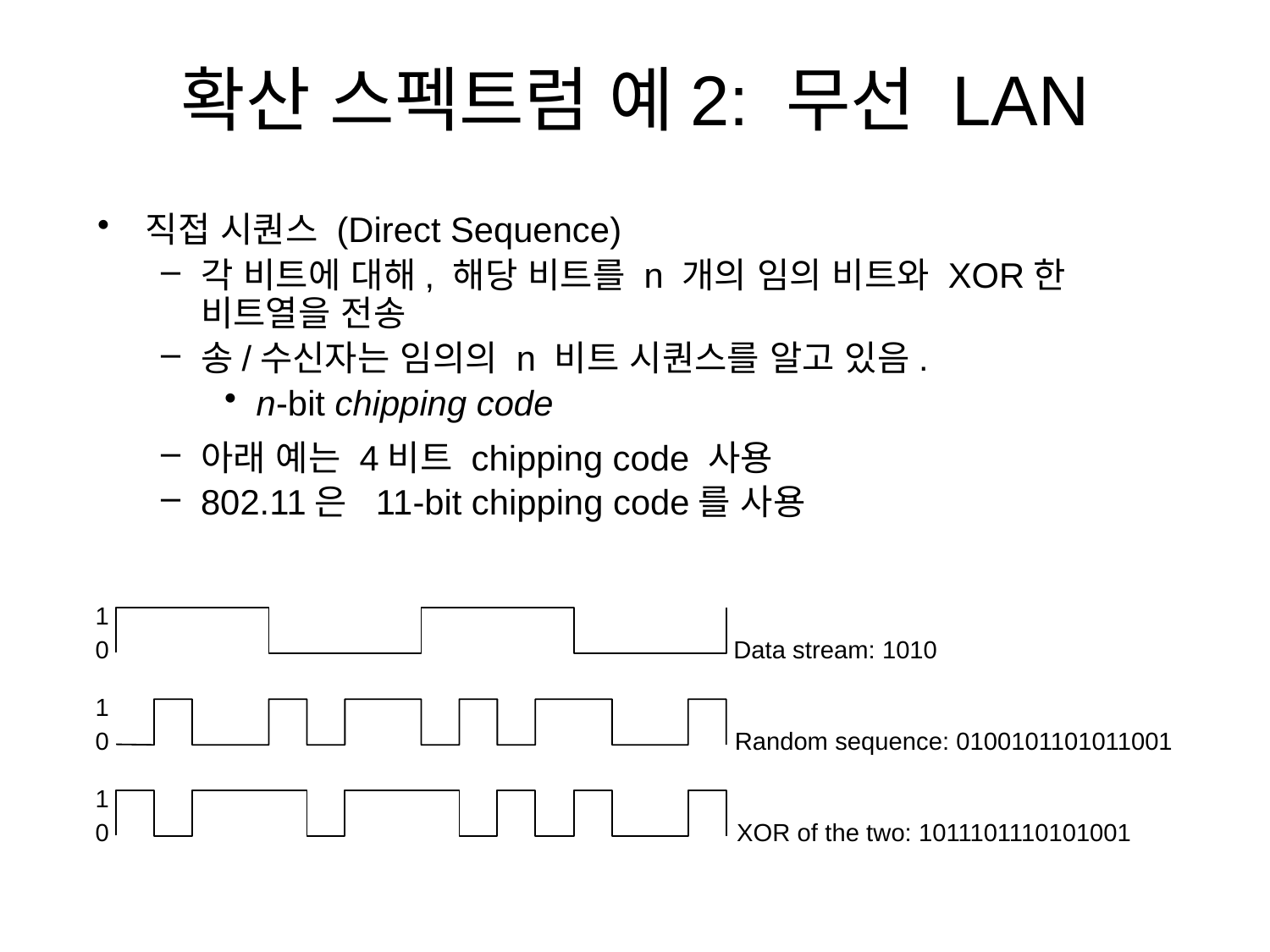

# 확산 스펙트럼 예2: 무선 LAN
직접 시퀀스 (Direct Sequence)
각 비트에 대해, 해당 비트를 n 개의 임의 비트와 XOR한 비트열을 전송
송/수신자는 임의의 n 비트 시퀀스를 알고 있음.
n-bit chipping code
아래 예는 4비트 chipping code 사용
802.11은  11-bit chipping code를 사용
1

0
Data stream: 1010
1

0
Random sequence: 0100101101011001
1

0
XOR of the two: 1011101110101001